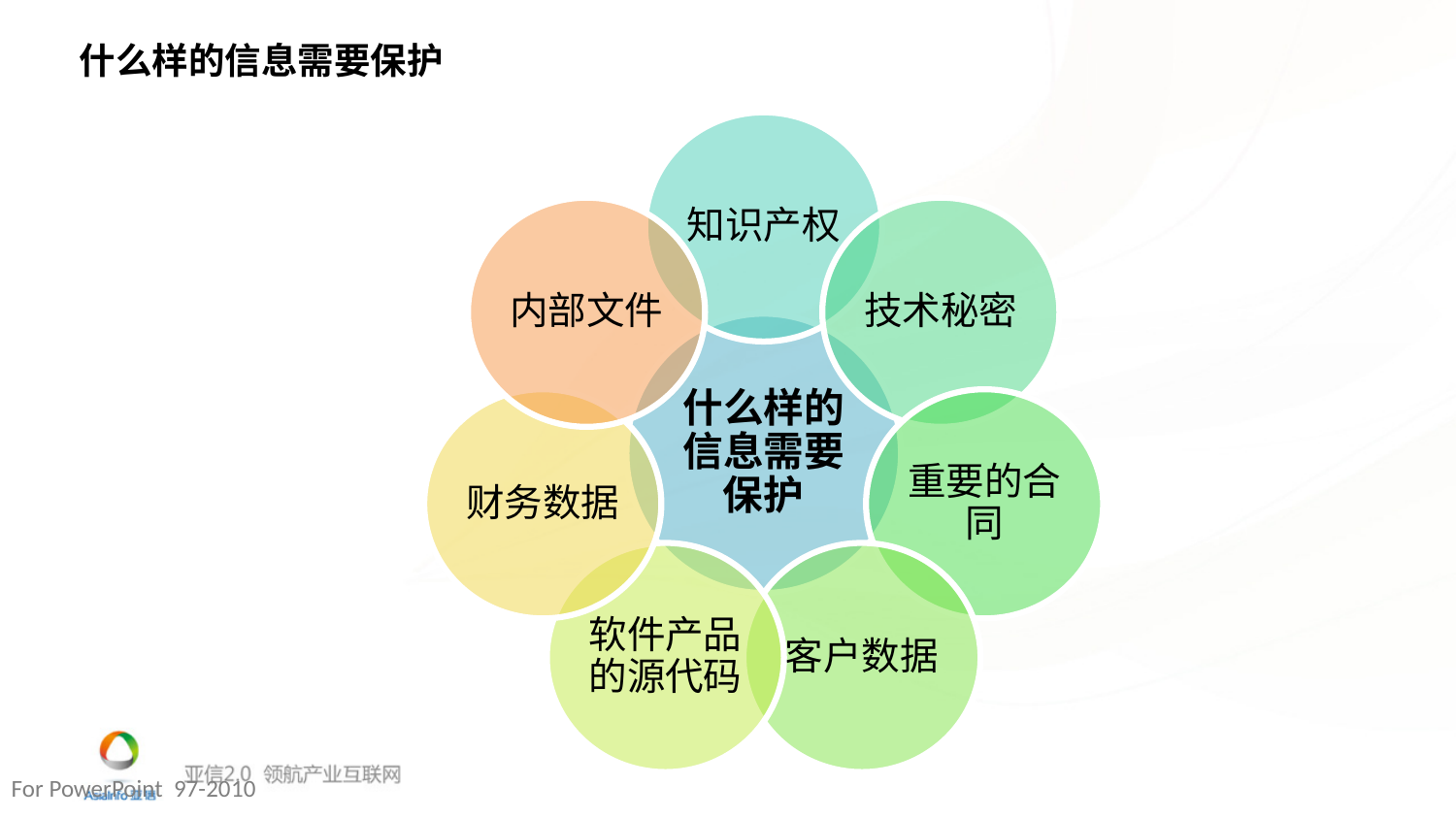

什么样的信息需要保护
什么样的信息需要保护
知识产权
技术秘密
重要的合同
客户数据
软件产品的源代码
财务数据
内部文件
For PowerPoint  97-2010